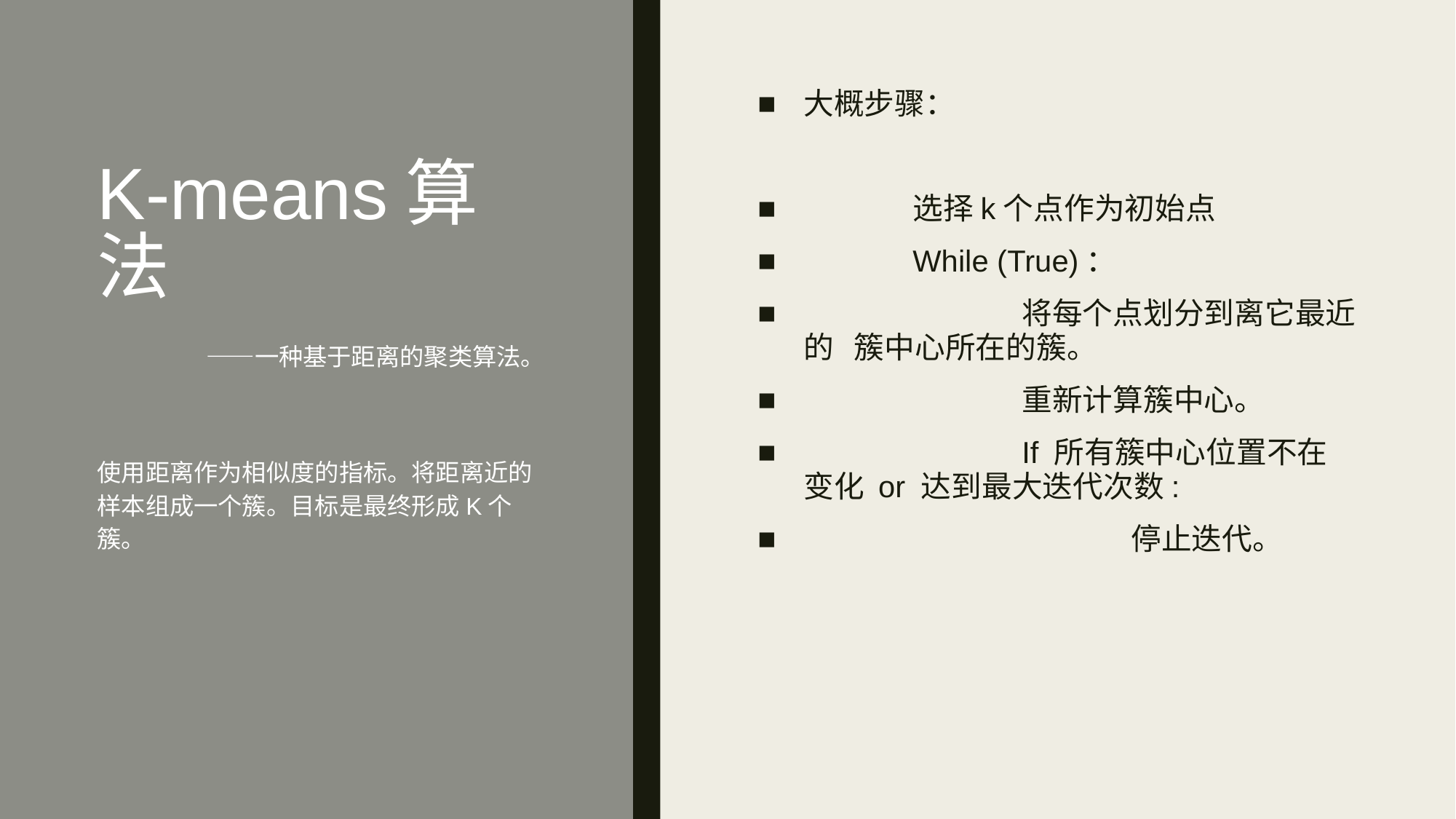

# K-means算法 ——一种基于距离的聚类算法。
大概步骤：

	选择k个点作为初始点
	While (True)：
		将每个点划分到离它最近的   簇中心所在的簇。
		重新计算簇中心。
		If 所有簇中心位置不在变化 or 达到最大迭代次数:
			停止迭代。

使用距离作为相似度的指标。将距离近的样本组成一个簇。目标是最终形成K个簇。